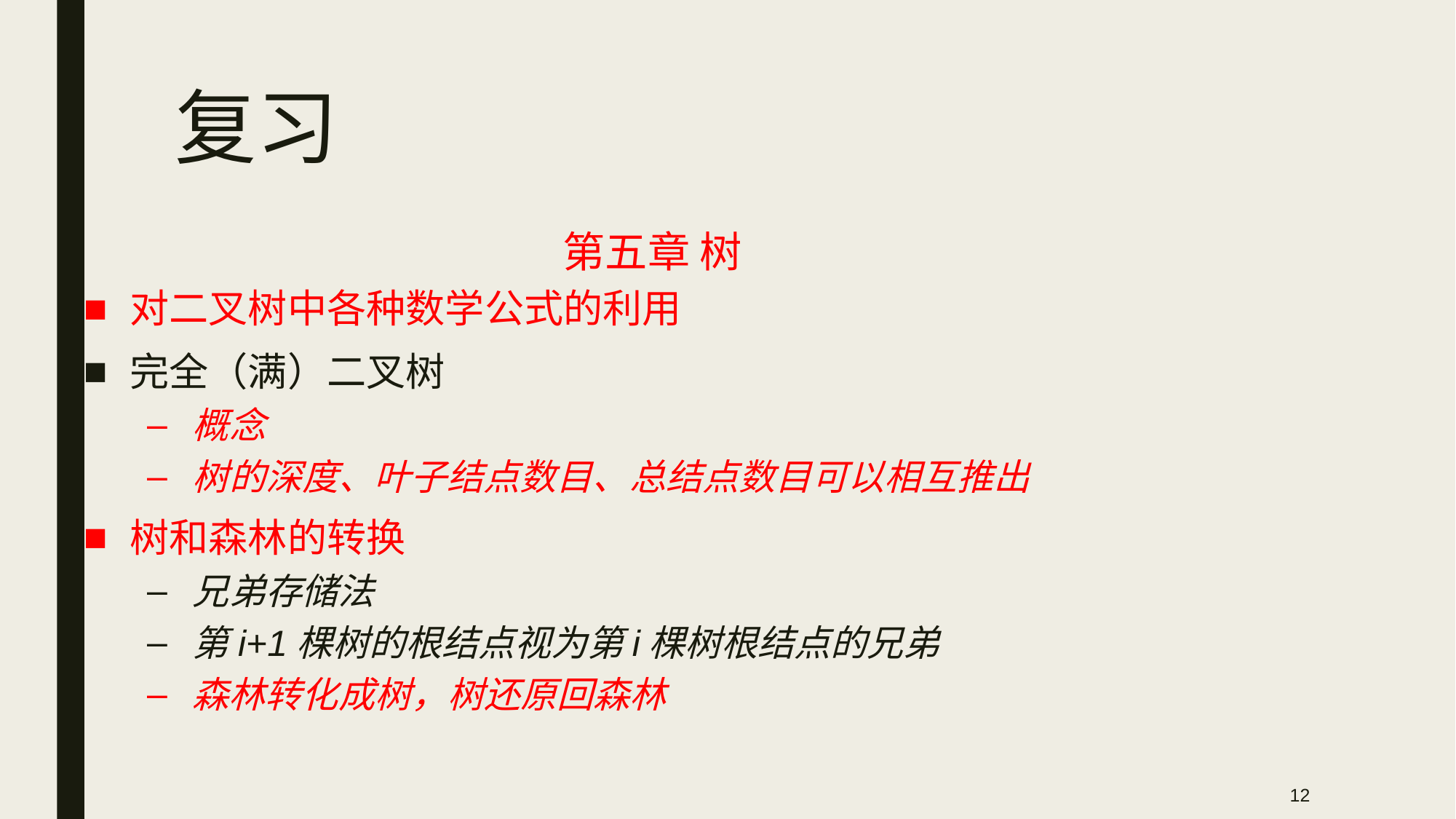

# 复习
第五章 树
对二叉树中各种数学公式的利用
完全（满）二叉树
概念
树的深度、叶子结点数目、总结点数目可以相互推出
树和森林的转换
兄弟存储法
第i+1棵树的根结点视为第i棵树根结点的兄弟
森林转化成树，树还原回森林
12